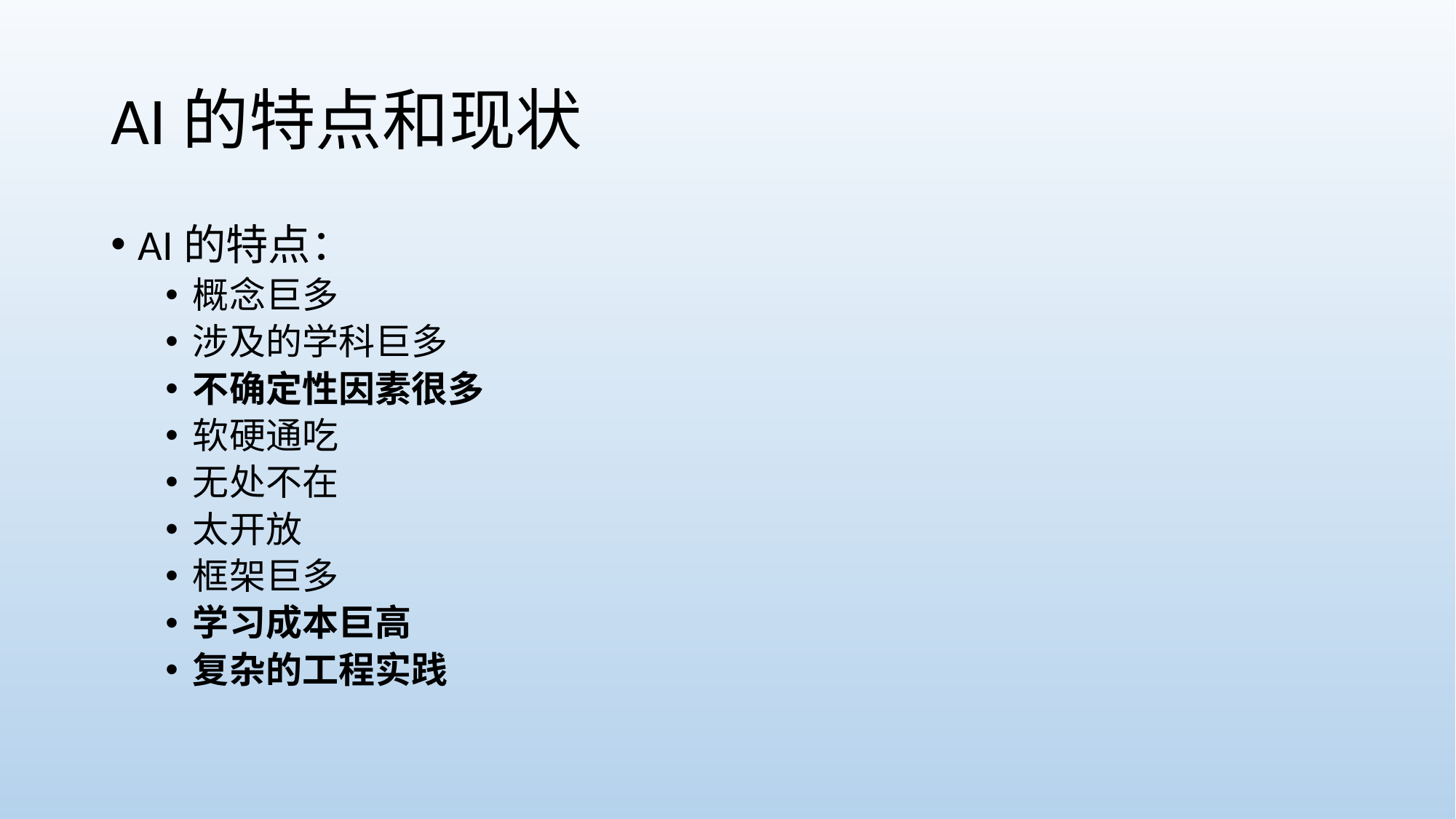

# AI的特点和现状
AI的特点：
概念巨多
涉及的学科巨多
不确定性因素很多
软硬通吃
无处不在
太开放
框架巨多
学习成本巨高
复杂的工程实践